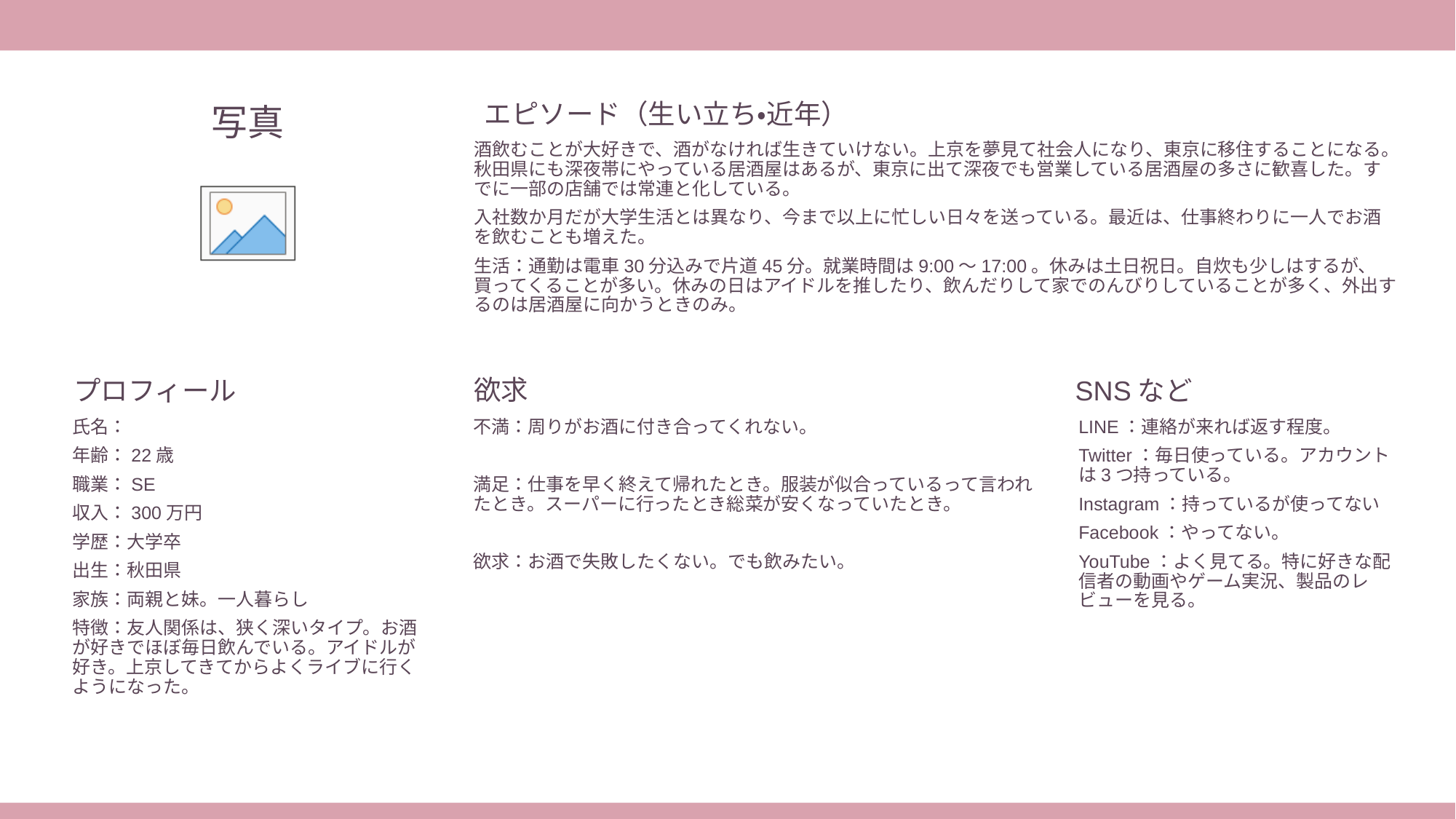

#

酒飲むことが大好きで、酒がなければ生きていけない。上京を夢見て社会人になり、東京に移住することになる。秋田県にも深夜帯にやっている居酒屋はあるが、東京に出て深夜でも営業している居酒屋の多さに歓喜した。すでに一部の店舗では常連と化している。
入社数か月だが大学生活とは異なり、今まで以上に忙しい日々を送っている。最近は、仕事終わりに一人でお酒を飲むことも増えた。
生活：通勤は電車30分込みで片道45分。就業時間は9:00～17:00。休みは土日祝日。自炊も少しはするが、買ってくることが多い。休みの日はアイドルを推したり、飲んだりして家でのんびりしていることが多く、外出するのは居酒屋に向かうときのみ。
氏名：
年齢：22歳
職業：SE
収入：300万円
学歴：大学卒
出生：秋田県
家族：両親と妹。一人暮らし
特徴：友人関係は、狭く深いタイプ。お酒が好きでほぼ毎日飲んでいる。アイドルが好き。上京してきてからよくライブに行くようになった。
不満：周りがお酒に付き合ってくれない。

満足：仕事を早く終えて帰れたとき。服装が似合っているって言われたとき。スーパーに行ったとき総菜が安くなっていたとき。

欲求：お酒で失敗したくない。でも飲みたい。
LINE：連絡が来れば返す程度。
Twitter：毎日使っている。アカウントは3つ持っている。
Instagram：持っているが使ってない
Facebook：やってない。
YouTube：よく見てる。特に好きな配信者の動画やゲーム実況、製品のレビューを見る。